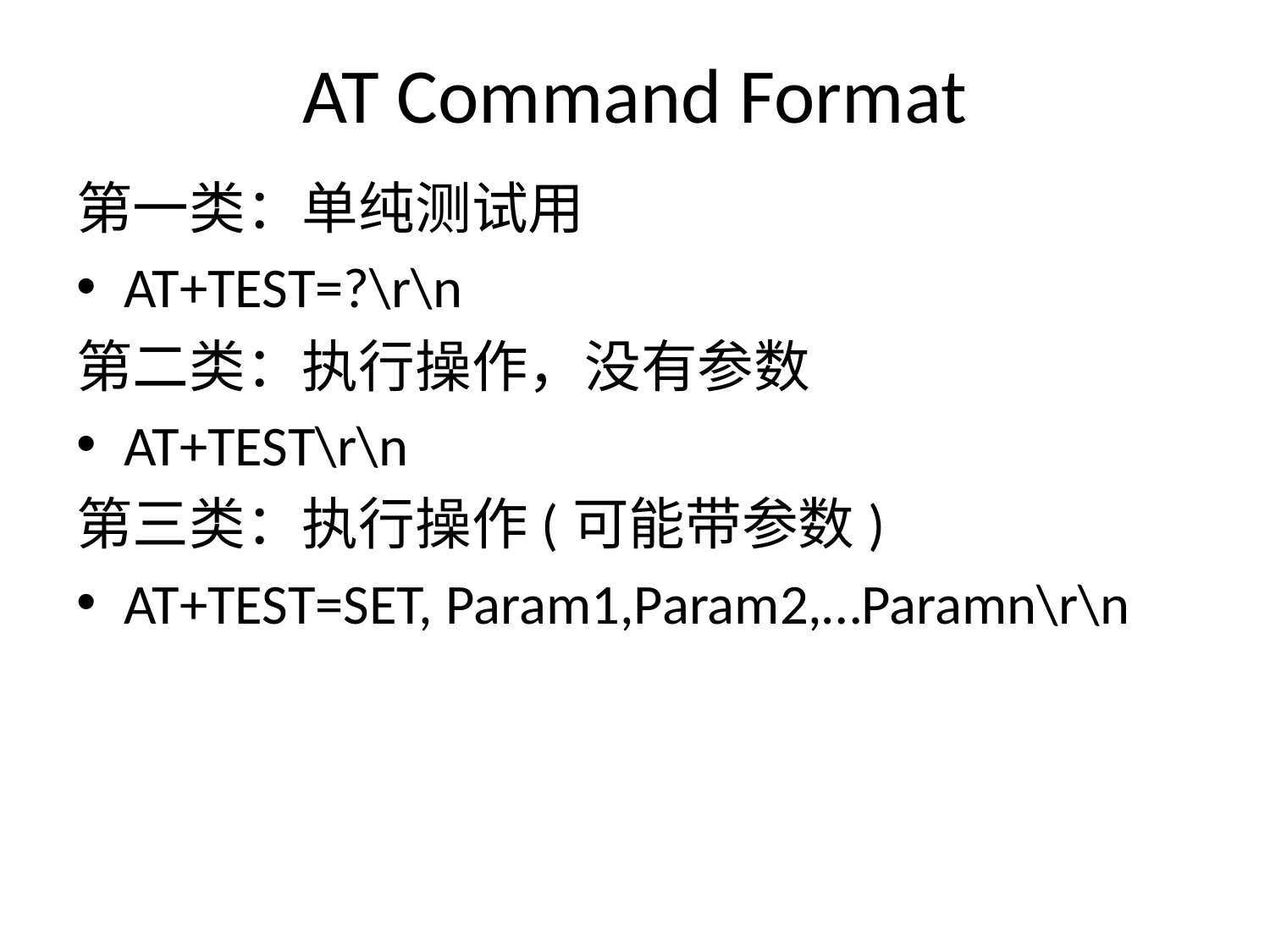

# AT Command Format
第一类：单纯测试用
AT+TEST=?\r\n
第二类：执行操作，没有参数
AT+TEST\r\n
第三类：执行操作(可能带参数)
AT+TEST=SET, Param1,Param2,…Paramn\r\n